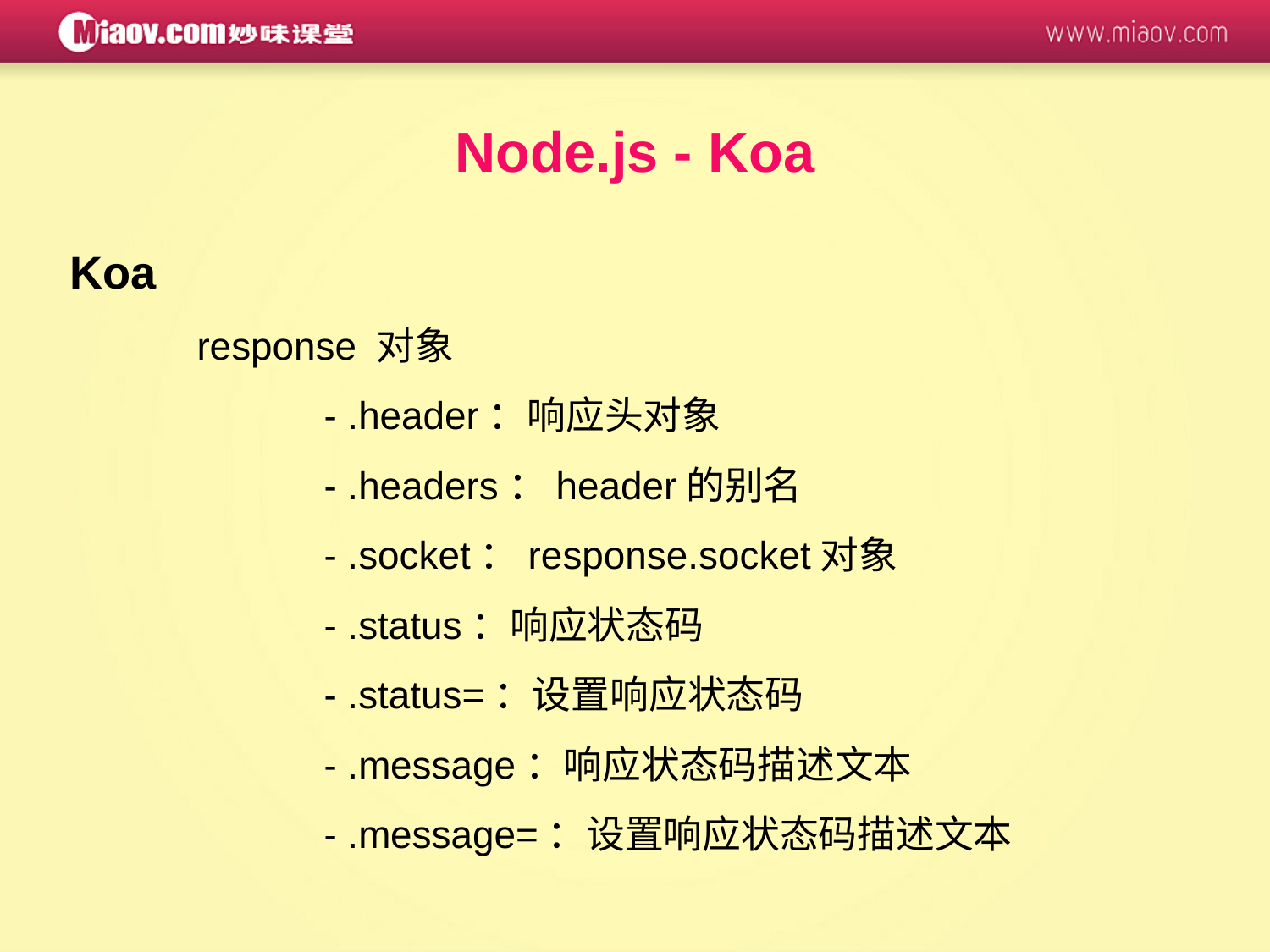

Node.js - Koa
Koa
	response 对象
		- .header：响应头对象
		- .headers：header的别名
		- .socket：response.socket对象
		- .status：响应状态码
		- .status=：设置响应状态码
		- .message：响应状态码描述文本
		- .message=：设置响应状态码描述文本